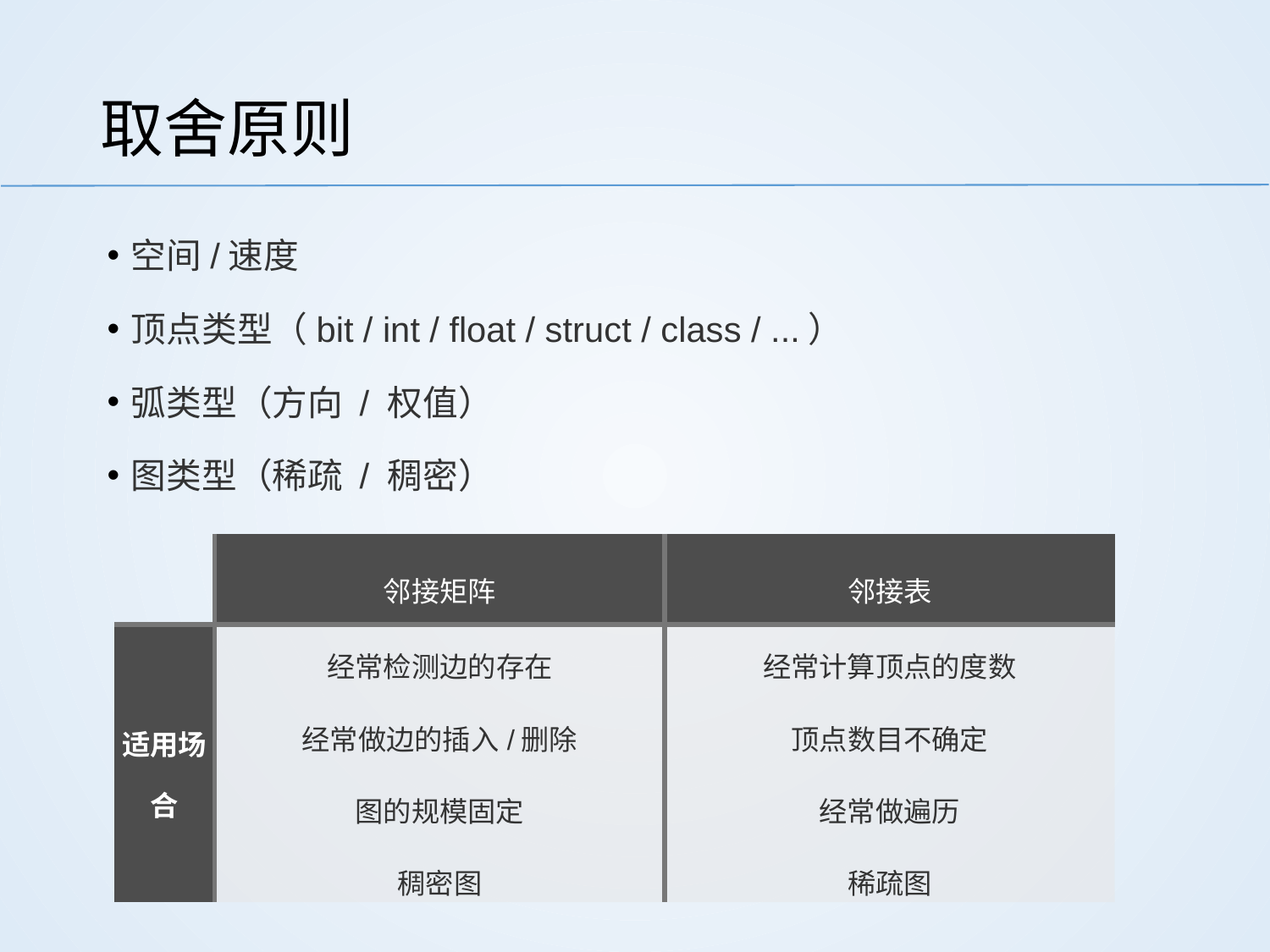

# 取舍原则
空间/速度
顶点类型（bit / int / float / struct / class / ...）
弧类型（方向 / 权值）
图类型（稀疏 / 稠密）
|  | 邻接矩阵 | 邻接表 |
| --- | --- | --- |
| 适用场合 | 经常检测边的存在 经常做边的插入/删除 图的规模固定 稠密图 | 经常计算顶点的度数 顶点数目不确定 经常做遍历 稀疏图 |